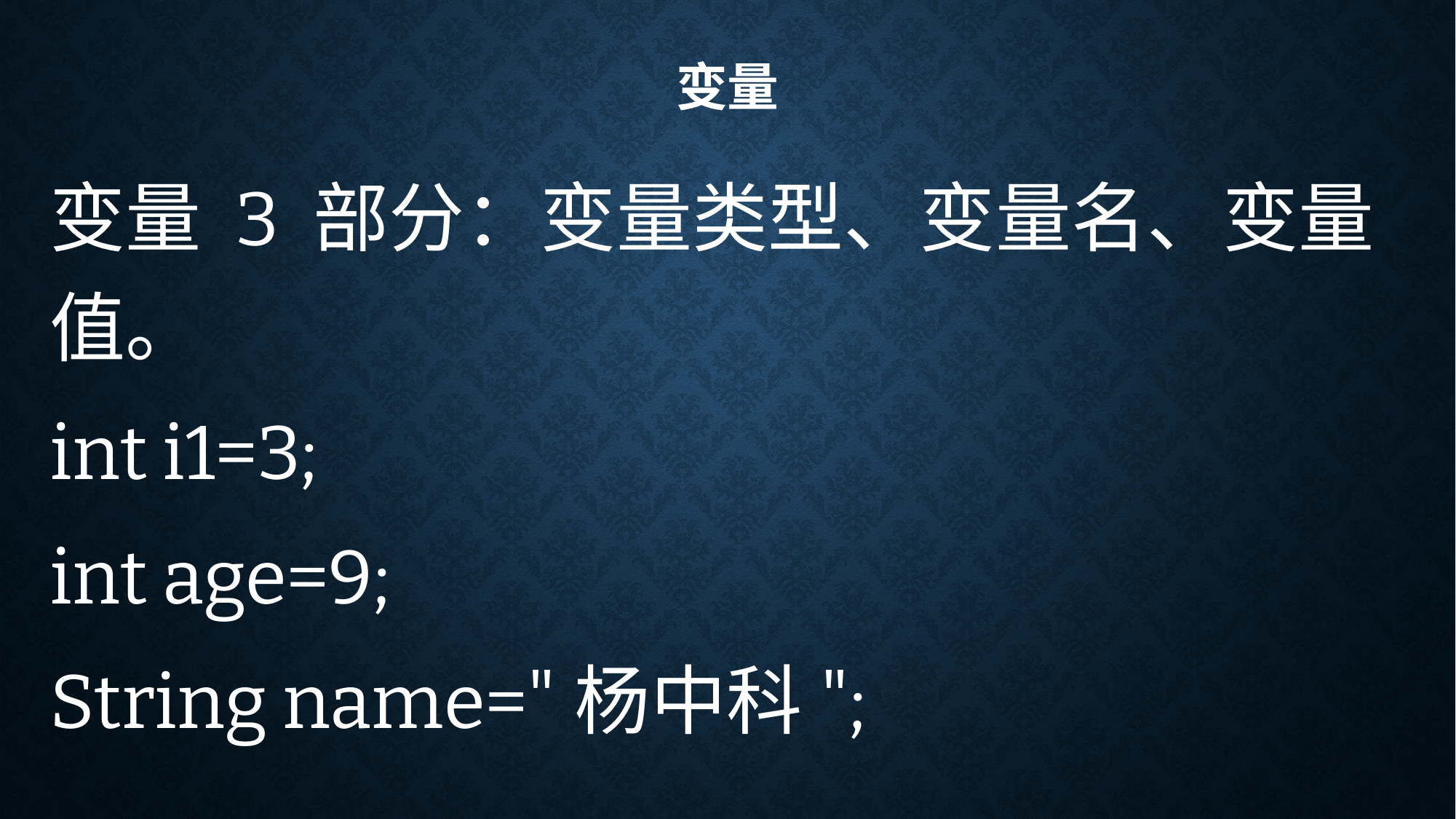

# 变量
变量 3 部分：变量类型、变量名、变量值。
int i1=3;
int age=9;
String name="杨中科";